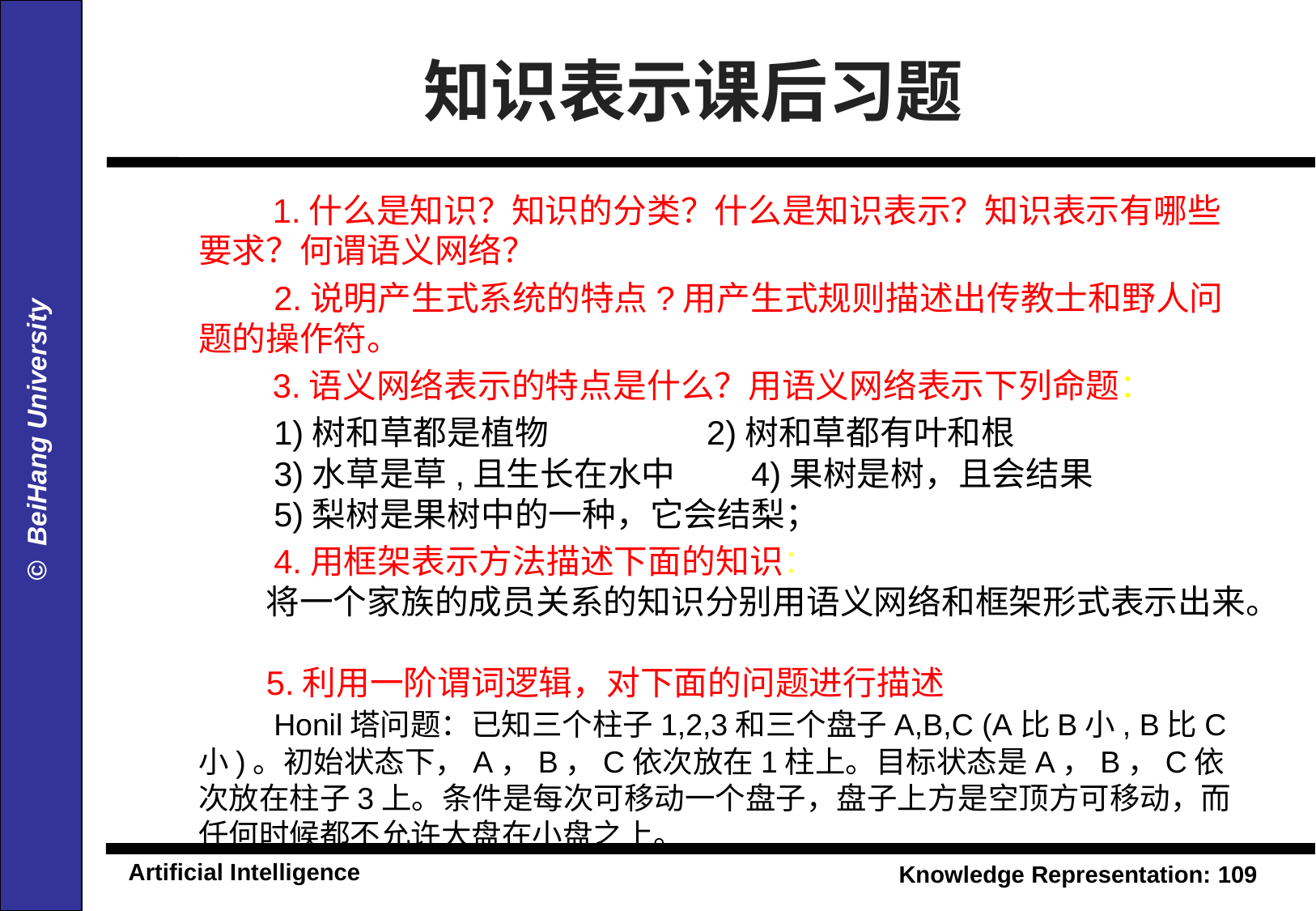

知识表示课后习题
        1.什么是知识？知识的分类？什么是知识表示？知识表示有哪些要求？何谓语义网络？
　　2.说明产生式系统的特点?用产生式规则描述出传教士和野人问题的操作符。
        3.语义网络表示的特点是什么？用语义网络表示下列命题：
　　1)树和草都是植物　　           2)树和草都有叶和根
　　3)水草是草,且生长在水中　　4)果树是树，且会结果
　　5)梨树是果树中的一种，它会结梨；
　　4.用框架表示方法描述下面的知识：
　　将一个家族的成员关系的知识分别用语义网络和框架形式表示出来。
        5.利用一阶谓词逻辑，对下面的问题进行描述
　　Honil塔问题：已知三个柱子1,2,3和三个盘子A,B,C (A比B小, B比C小)。初始状态下，A，B，C依次放在1柱上。目标状态是A，B，C依次放在柱子3上。条件是每次可移动一个盘子，盘子上方是空顶方可移动，而任何时候都不允许大盘在小盘之上。